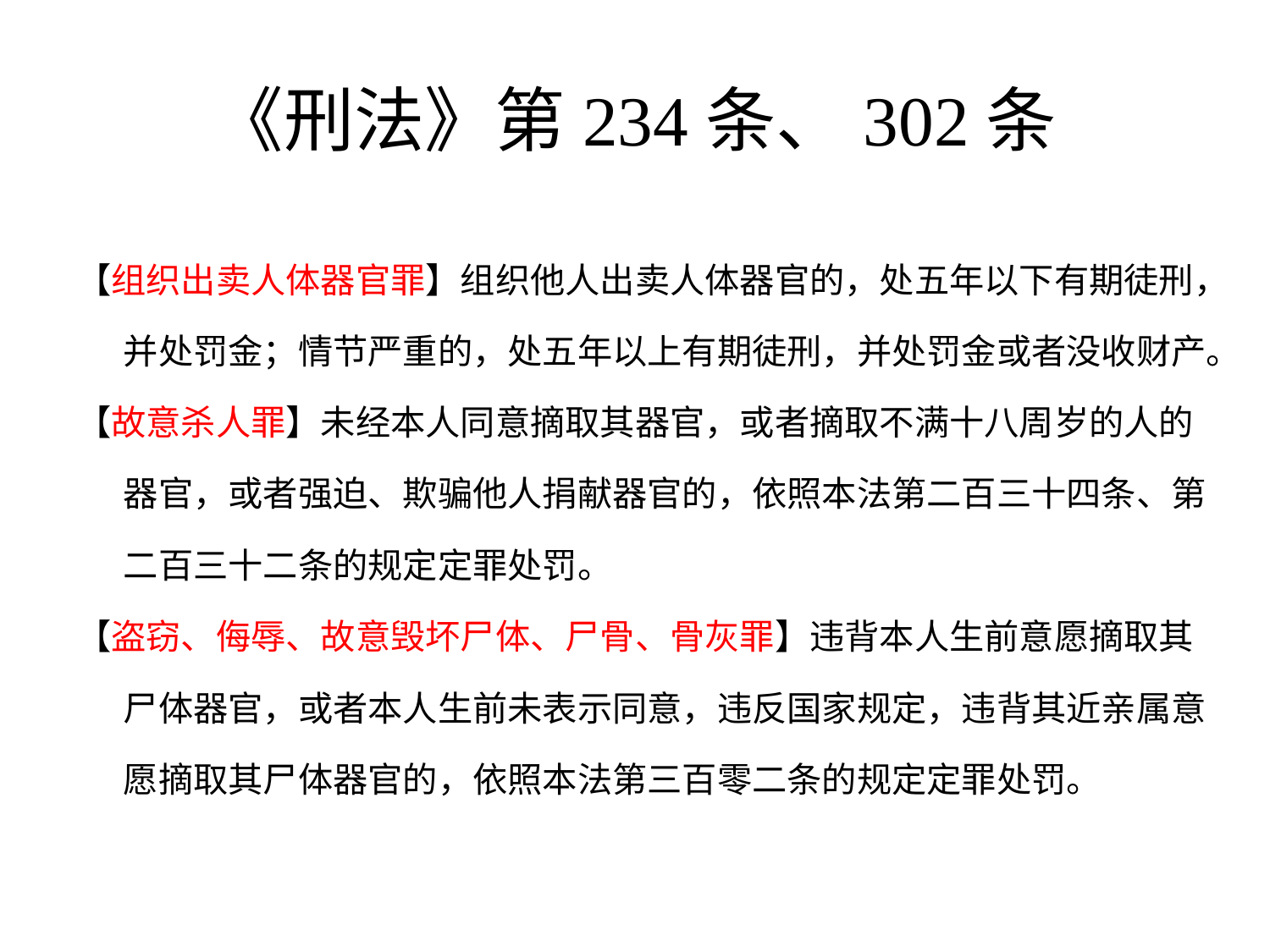

# 《刑法》第234条、302条
【组织出卖人体器官罪】组织他人出卖人体器官的，处五年以下有期徒刑，并处罚金；情节严重的，处五年以上有期徒刑，并处罚金或者没收财产。
【故意杀人罪】未经本人同意摘取其器官，或者摘取不满十八周岁的人的器官，或者强迫、欺骗他人捐献器官的，依照本法第二百三十四条、第二百三十二条的规定定罪处罚。
【盗窃、侮辱、故意毁坏尸体、尸骨、骨灰罪】违背本人生前意愿摘取其尸体器官，或者本人生前未表示同意，违反国家规定，违背其近亲属意愿摘取其尸体器官的，依照本法第三百零二条的规定定罪处罚。